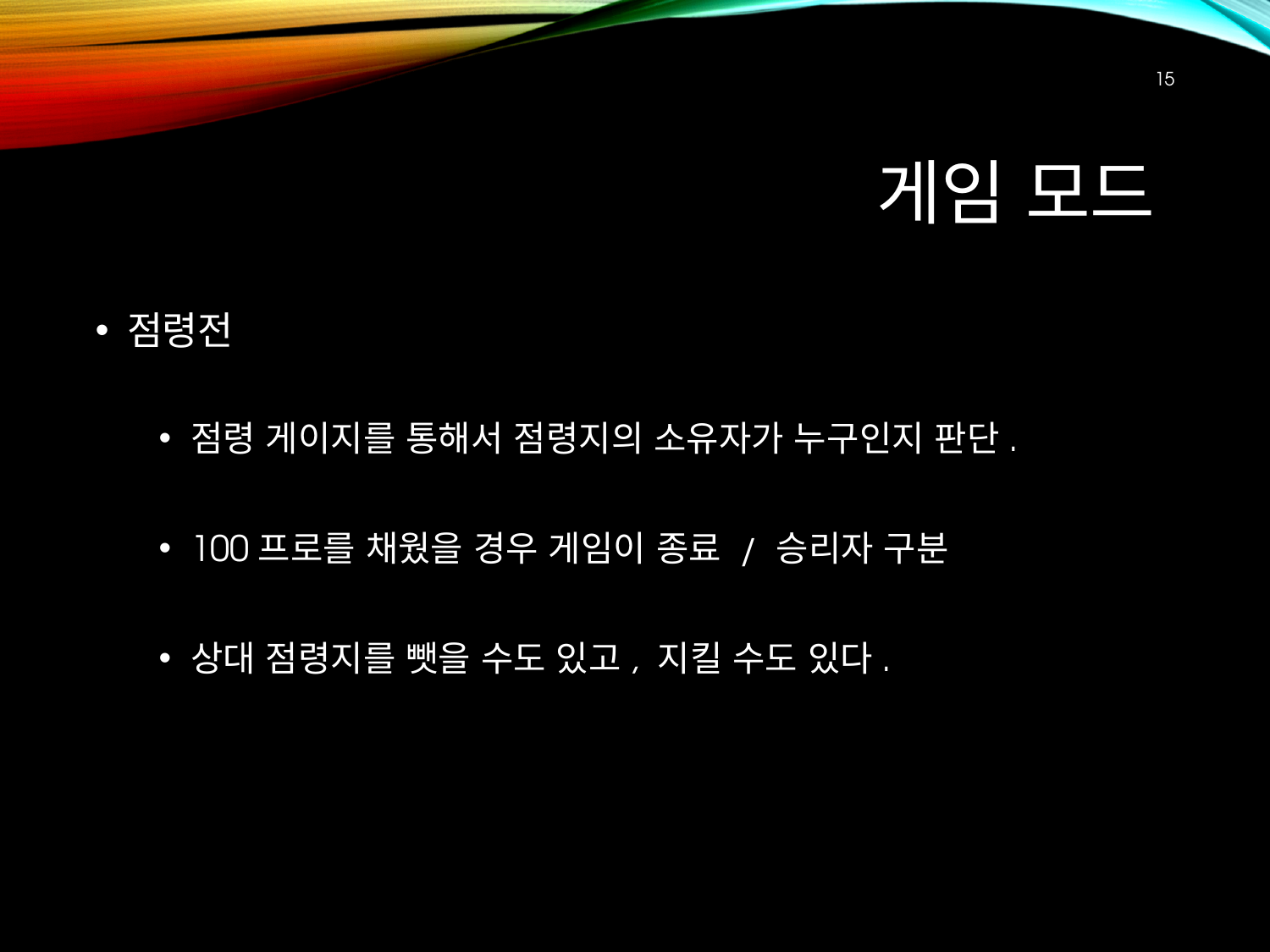

15
# 게임 모드
점령전

점령 게이지를 통해서 점령지의 소유자가 누구인지 판단.

100프로를 채웠을 경우 게임이 종료 / 승리자 구분

상대 점령지를 뺏을 수도 있고, 지킬 수도 있다.